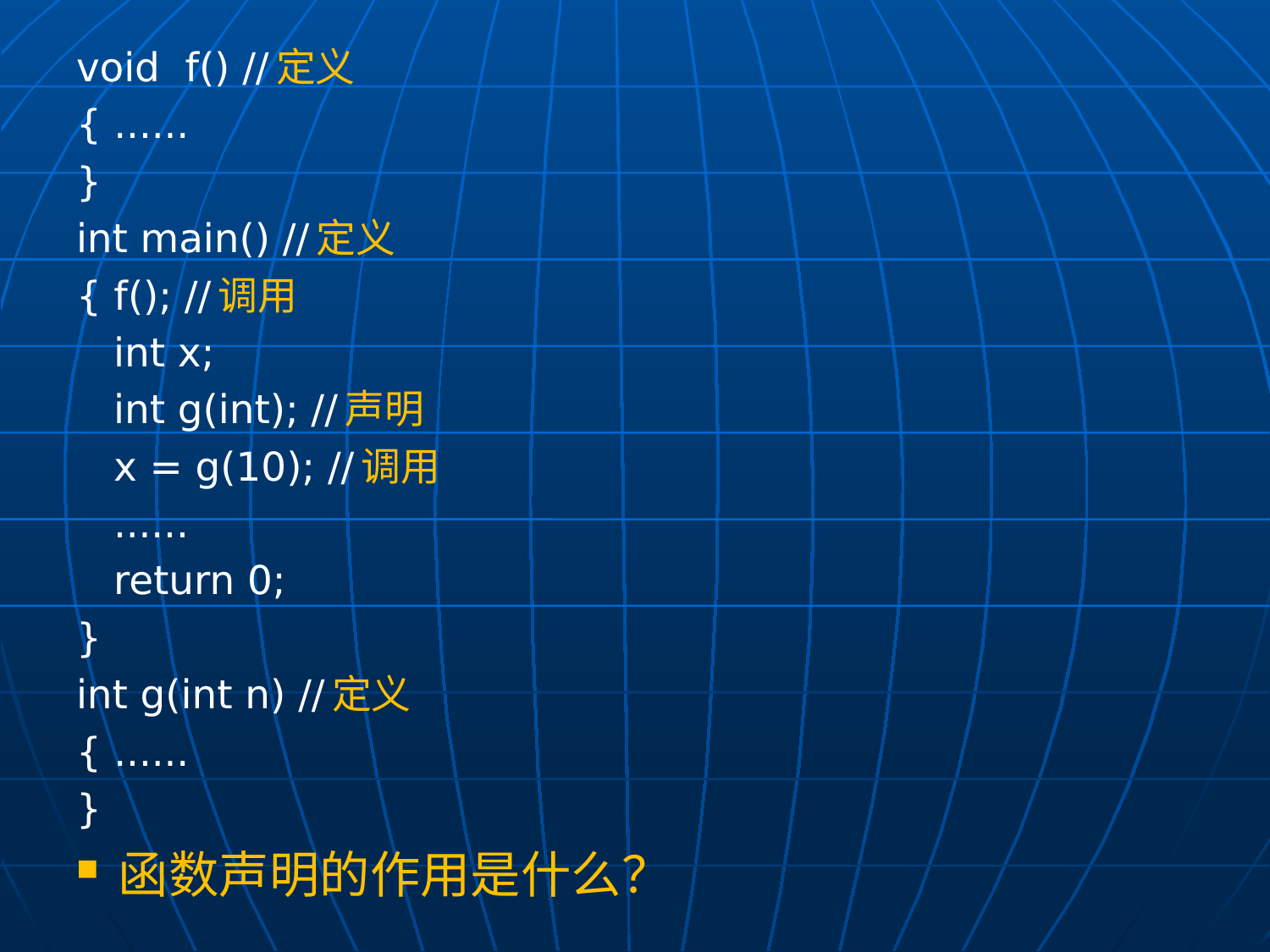

void  f() //定义
{ ......
}
int main() //定义
{ f(); //调用
   int x;
   int g(int); //声明
   x = g(10); //调用
   ......
   return 0;
}
int g(int n) //定义
{ ......
}
函数声明的作用是什么？